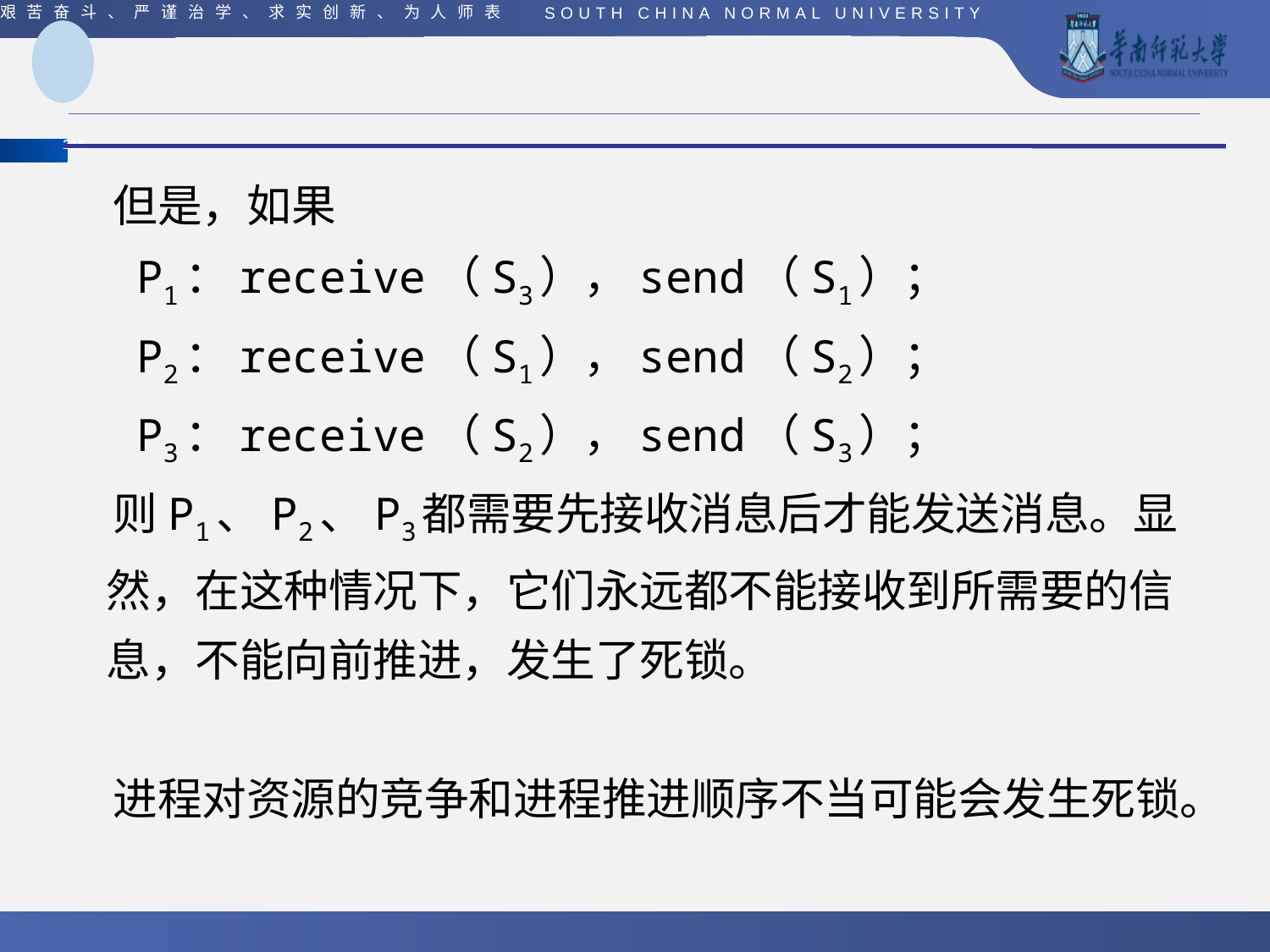

#
  但是，如果
  P1：receive（S3），send（S1）；
  P2：receive（S1），send（S2）；
  P3：receive（S2），send（S3）；
  则P1、P2、P3都需要先接收消息后才能发送消息。显然，在这种情况下，它们永远都不能接收到所需要的信息，不能向前推进，发生了死锁。

  进程对资源的竞争和进程推进顺序不当可能会发生死锁。

215